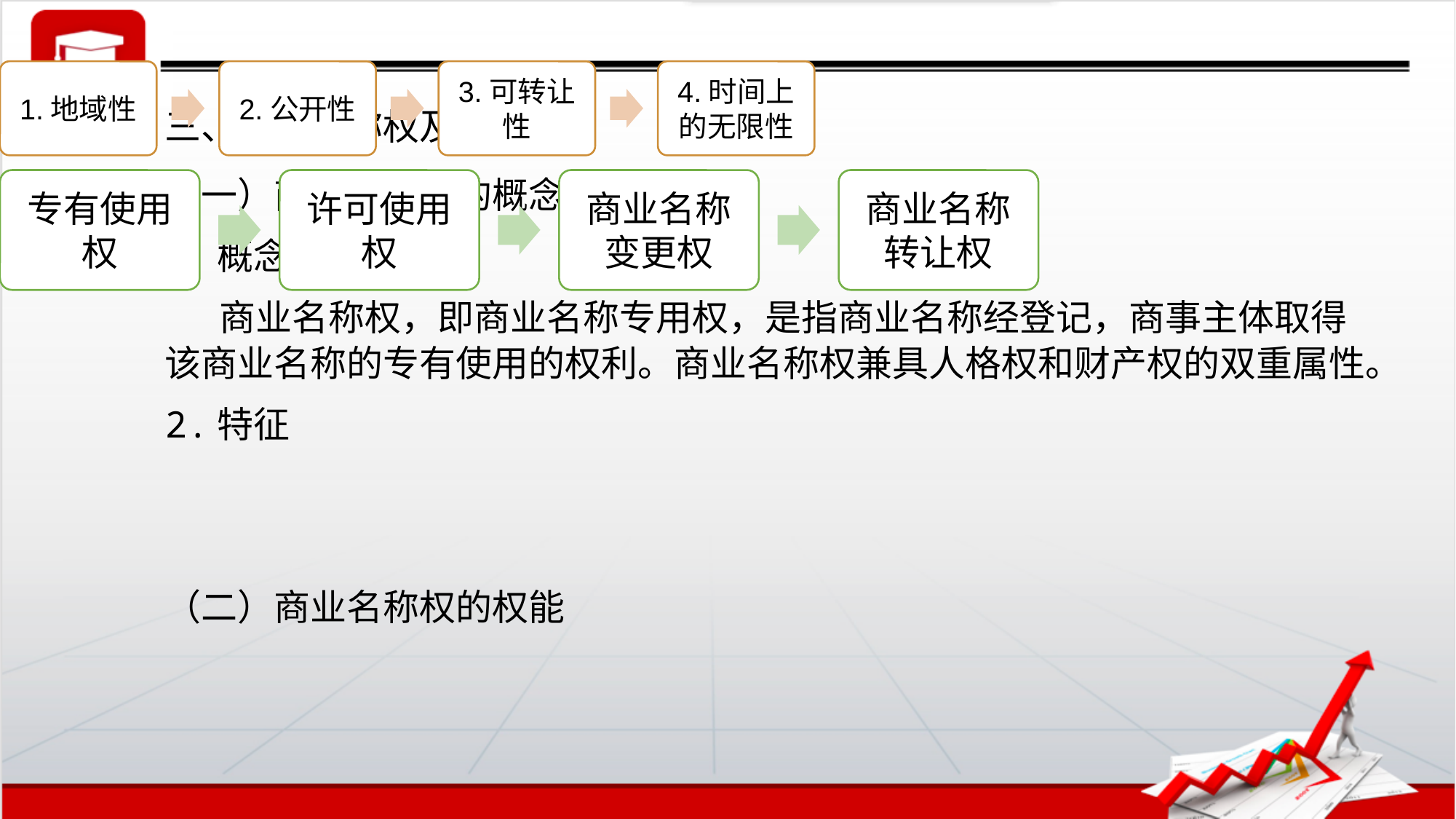

三、商业名称权及其保护
（一）商业名称权的概念
1.概念
商业名称权，即商业名称专用权，是指商业名称经登记，商事主体取得该商业名称的专有使用的权利。商业名称权兼具人格权和财产权的双重属性。
2.特征

（二）商业名称权的权能
1.地域性

2.公开性

3.可转让性

4.时间上的无限性
专有使用权

许可使用权

商业名称变更权

商业名称转让权